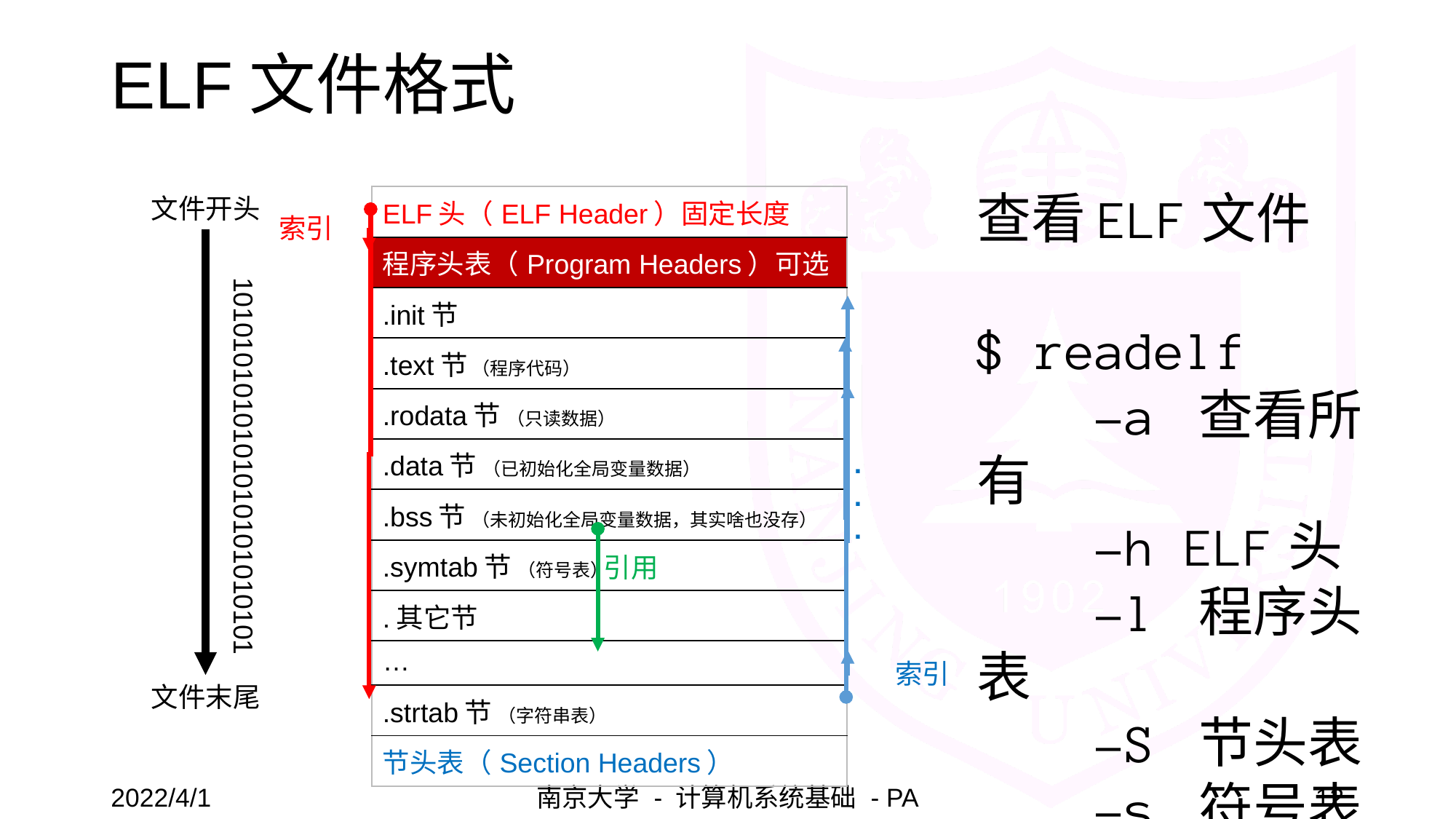

# ELF文件格式
查看ELF文件

$ readelf
    -a 查看所有
    -h ELF头
    -l 程序头表
    -S 节头表
    -s 符号表
文件开头
| ELF头（ELF Header）固定长度 |
| --- |
| 程序头表（Program Headers）可选 |
| .init节 |
| .text节 （程序代码） |
| .rodata节 （只读数据） |
| .data节 （已初始化全局变量数据） |
| .bss节 （未初始化全局变量数据，其实啥也没存） |
| .symtab节 （符号表） |
| .其它节 |
| … |
| .strtab节 （字符串表） |
| 节头表（Section Headers） |
索引
1010101010101010101010101
.
.
.
引用
索引
文件末尾
2022/4/1
南京大学 - 计算机系统基础 - PA
12